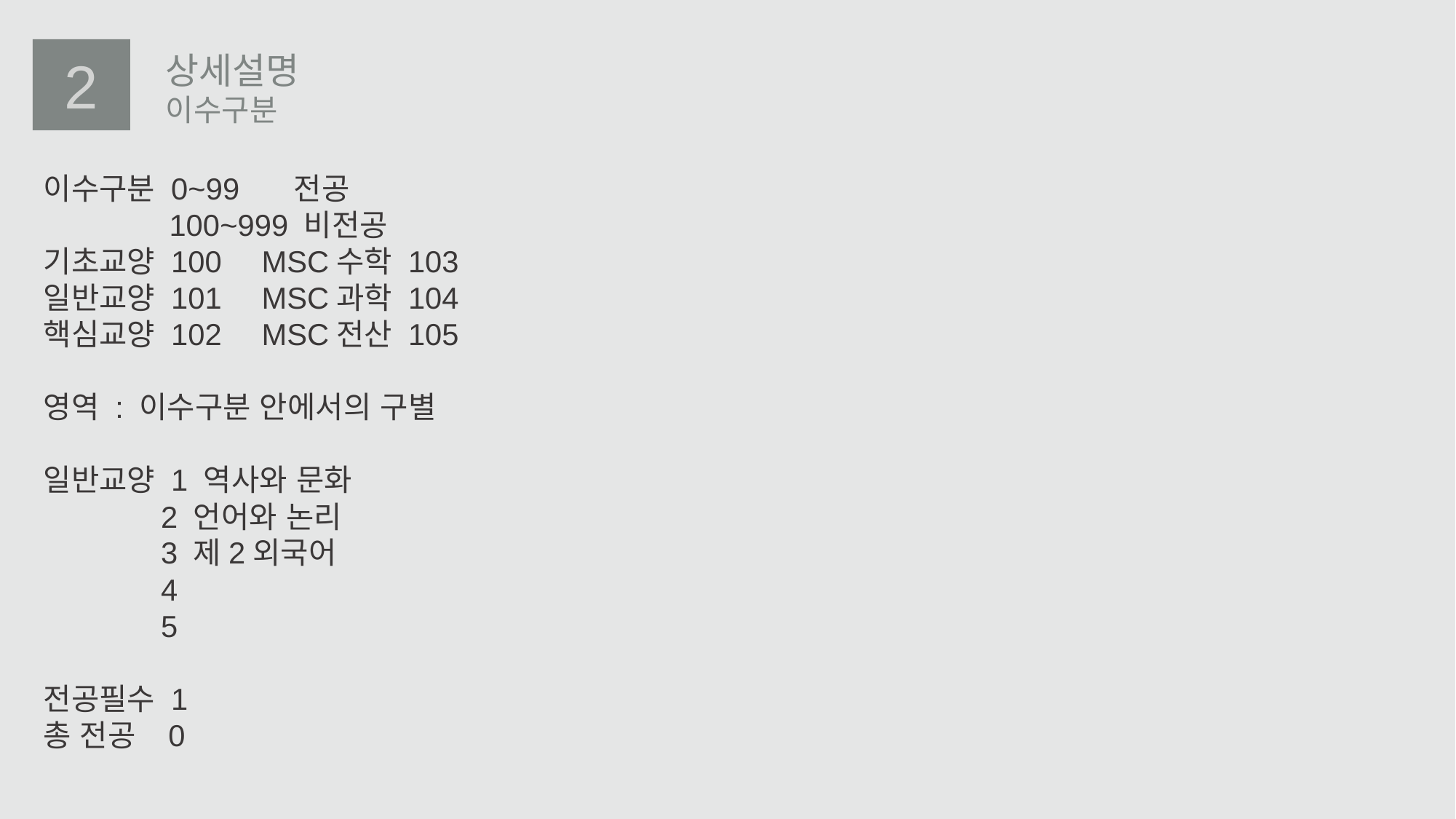

2
상세설명
이수구분
이수구분 0~99	   전공
	  100~999 비전공
기초교양 100	MSC수학 103
일반교양 101	MSC과학 104
핵심교양 102	MSC전산 105

영역 : 이수구분 안에서의 구별

일반교양 1 역사와 문화
 	 2 언어와 논리
	 3 제2외국어
	 4
	 5

전공필수 1
총 전공	 0